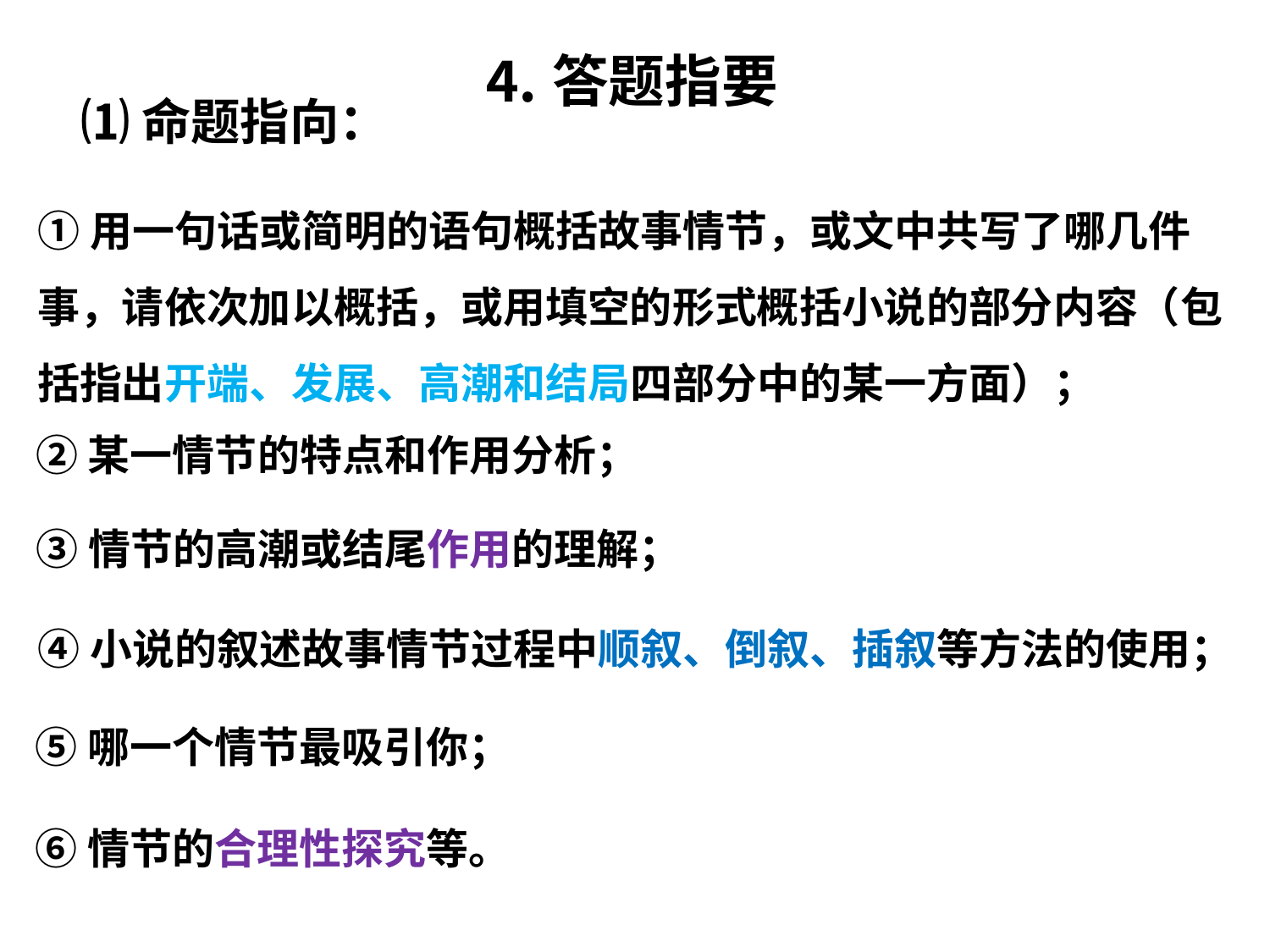

# ⒋答题指要
⑴命题指向：
①用一句话或简明的语句概括故事情节，或文中共写了哪几件事，请依次加以概括，或用填空的形式概括小说的部分内容（包括指出开端、发展、高潮和结局四部分中的某一方面）；
②某一情节的特点和作用分析；
③情节的高潮或结尾作用的理解；
④小说的叙述故事情节过程中顺叙、倒叙、插叙等方法的使用；
⑤哪一个情节最吸引你；
⑥情节的合理性探究等。